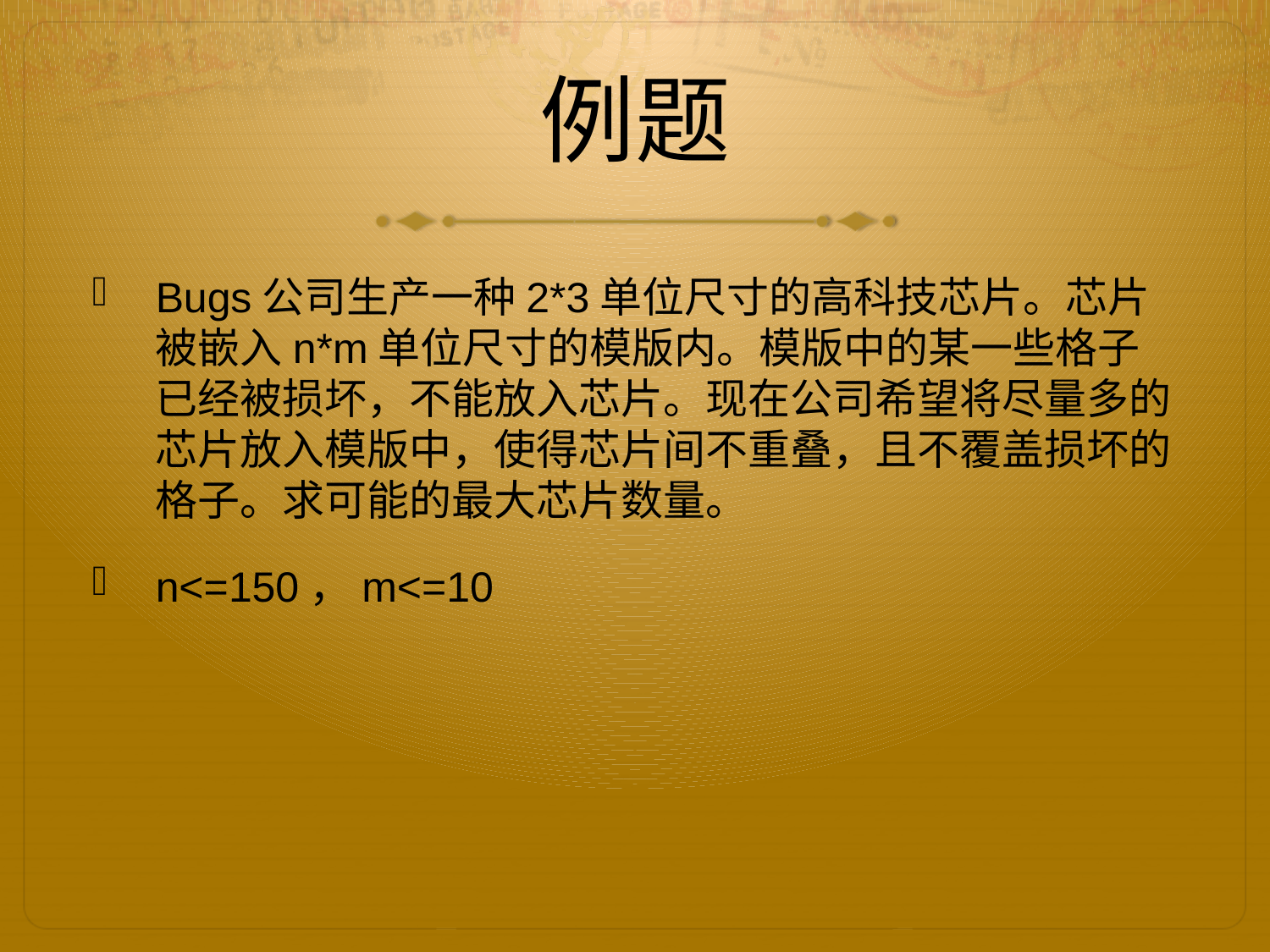

# 例题
Bugs公司生产一种2*3单位尺寸的高科技芯片。芯片被嵌入n*m单位尺寸的模版内。模版中的某一些格子已经被损坏，不能放入芯片。现在公司希望将尽量多的芯片放入模版中，使得芯片间不重叠，且不覆盖损坏的格子。求可能的最大芯片数量。
n<=150，m<=10